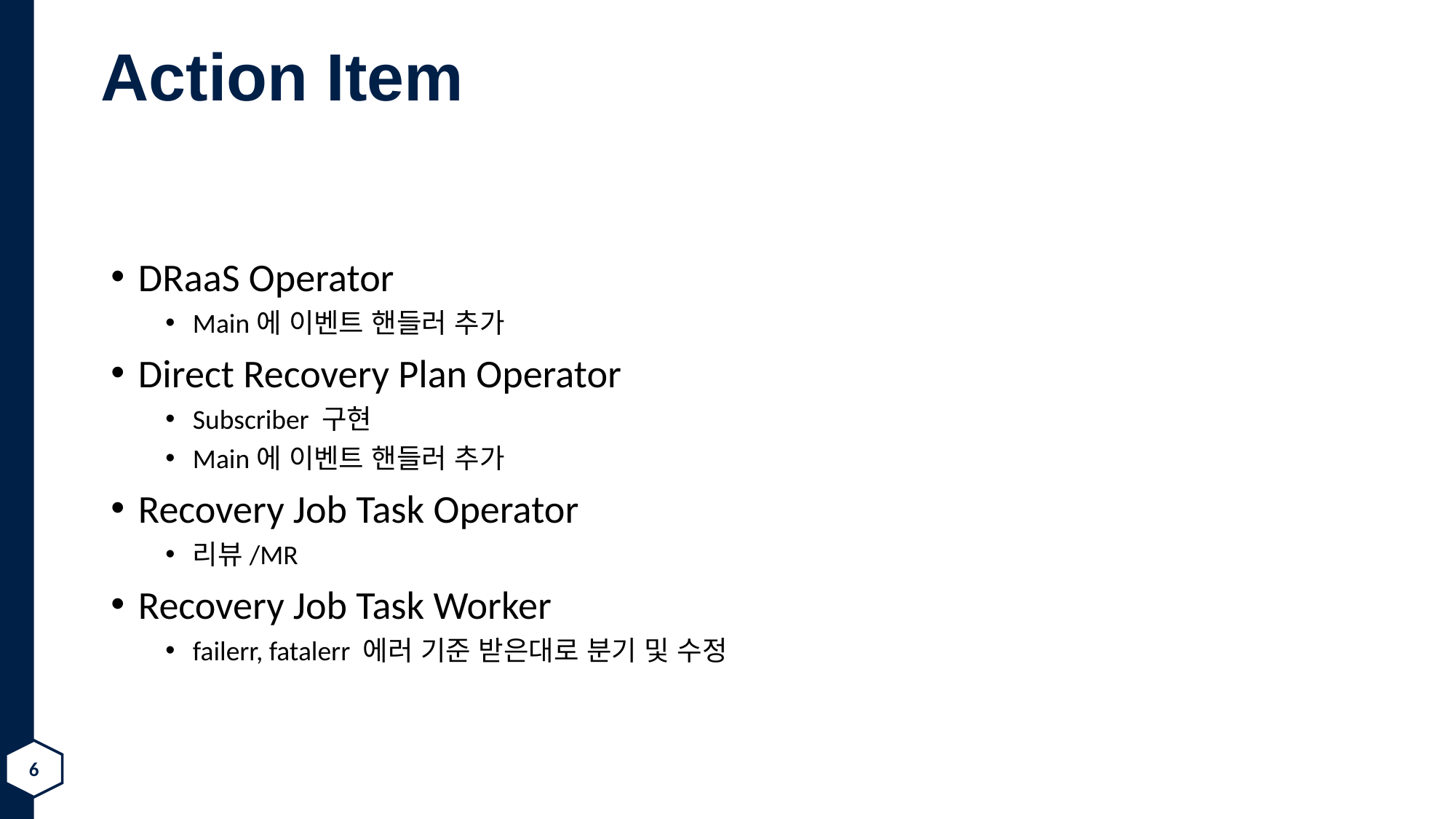

# Action Item
DRaaS Operator
Main에 이벤트 핸들러 추가
Direct Recovery Plan Operator
Subscriber 구현
Main에 이벤트 핸들러 추가
Recovery Job Task Operator
리뷰/MR
Recovery Job Task Worker
failerr, fatalerr 에러 기준 받은대로 분기 및 수정